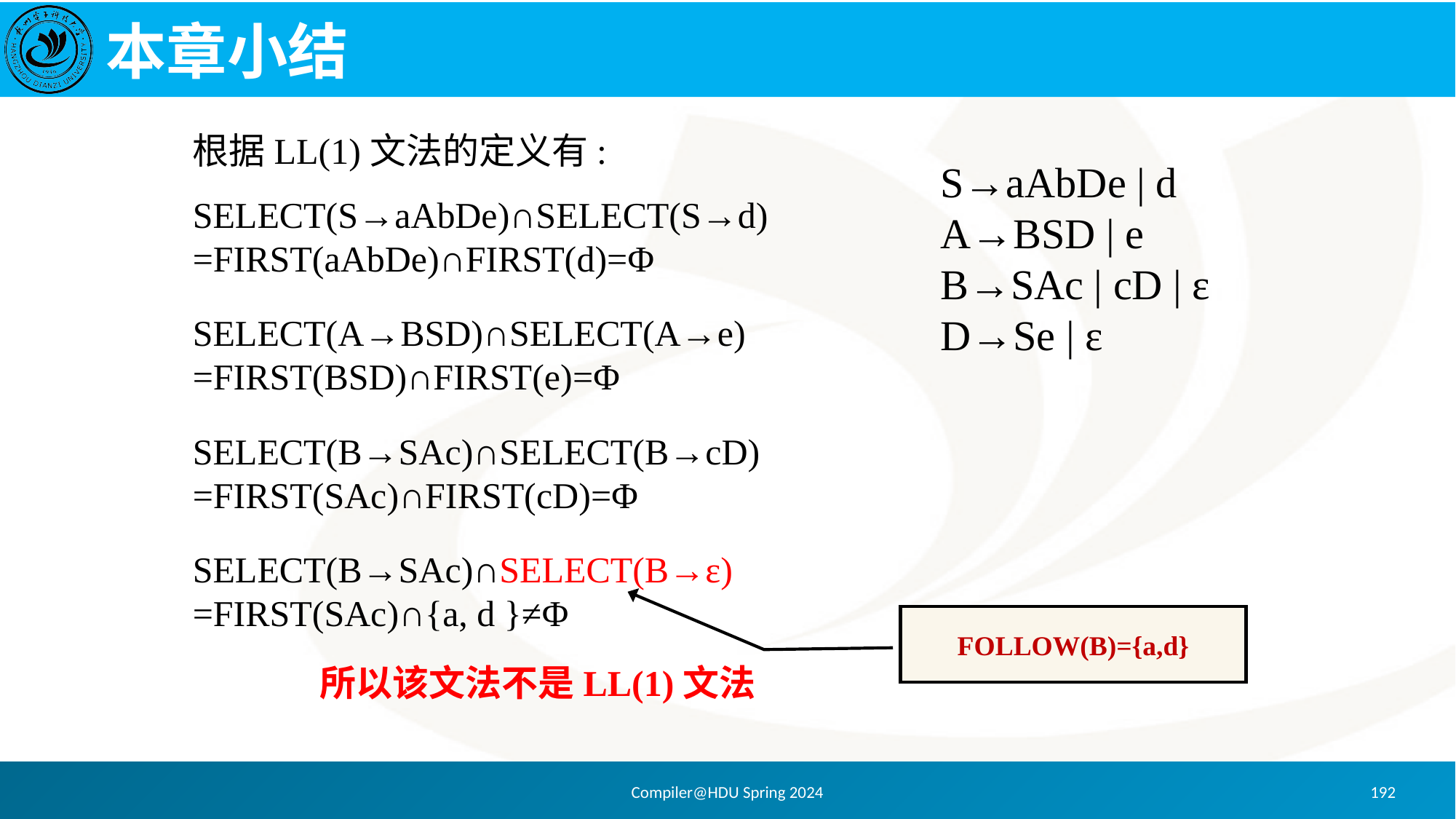

# 本章小结
根据LL(1)文法的定义有:
S→aAbDe | d
A→BSD | e
B→SAc | cD | ε
D→Se | ε
SELECT(S→aAbDe)∩SELECT(S→d)
=FIRST(aAbDe)∩FIRST(d)=Φ
SELECT(A→BSD)∩SELECT(A→e)
=FIRST(BSD)∩FIRST(e)=Φ
SELECT(B→SAc)∩SELECT(B→cD)
=FIRST(SAc)∩FIRST(cD)=Φ
SELECT(B→SAc)∩SELECT(B→ε)
=FIRST(SAc)∩{a, d }≠Φ
FOLLOW(B)={a,d}
所以该文法不是LL(1)文法
Compiler@HDU Spring 2024
192